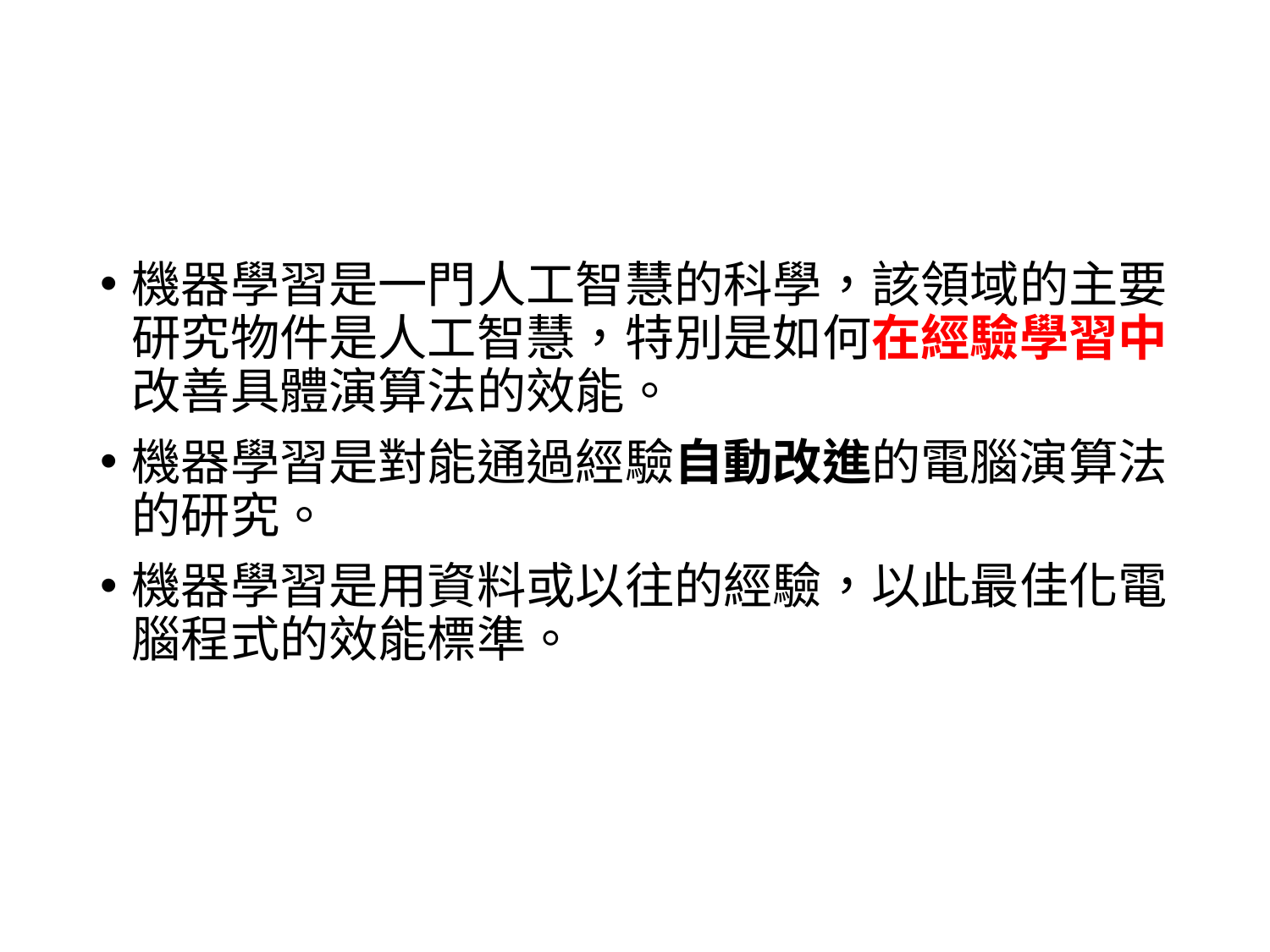

#
機器學習是一門人工智慧的科學，該領域的主要研究物件是人工智慧，特別是如何在經驗學習中改善具體演算法的效能。
機器學習是對能通過經驗自動改進的電腦演算法的研究。
機器學習是用資料或以往的經驗，以此最佳化電腦程式的效能標準。